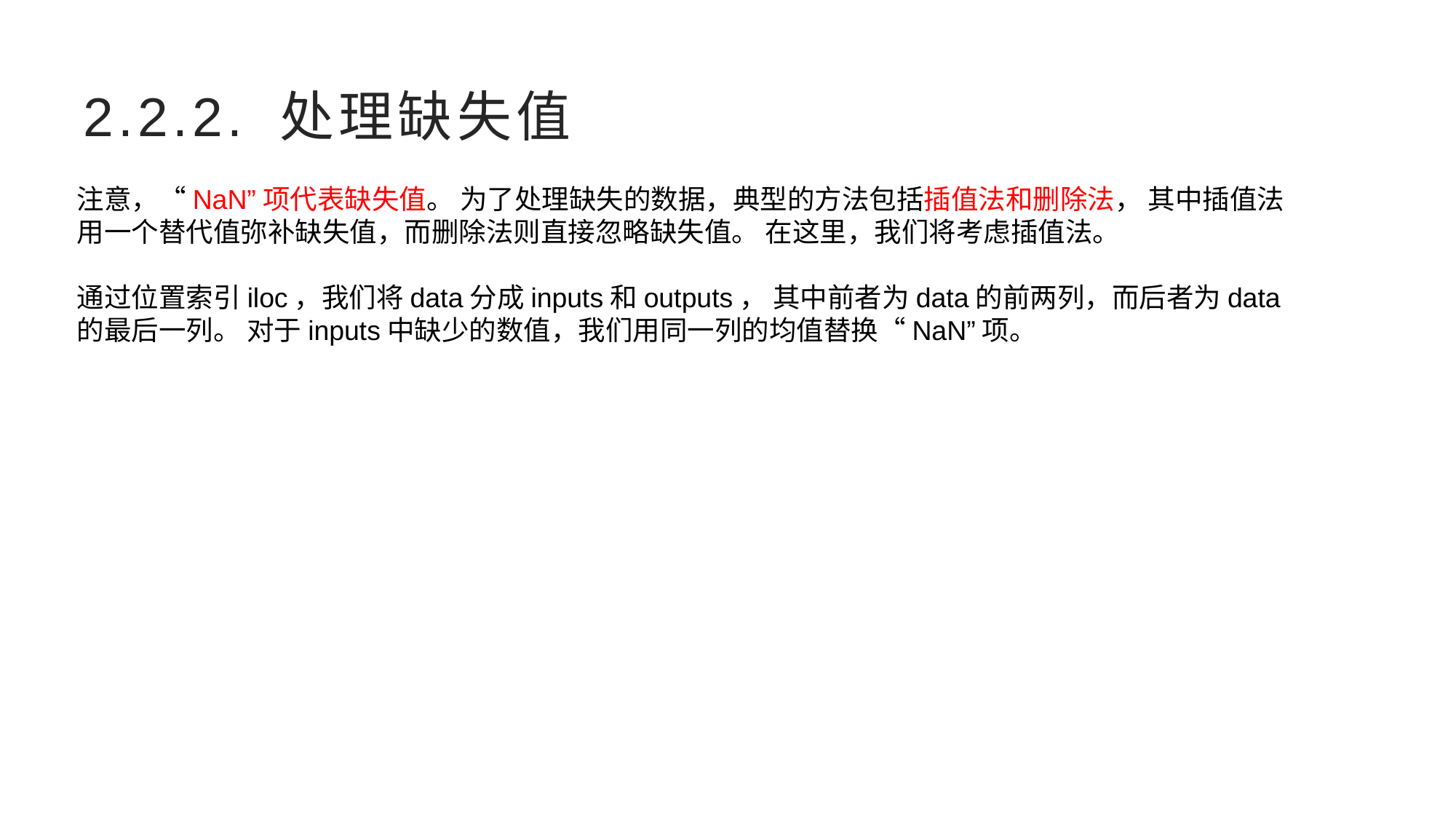

# 2.2.2. 处理缺失值
注意，“NaN”项代表缺失值。 为了处理缺失的数据，典型的方法包括插值法和删除法， 其中插值法用一个替代值弥补缺失值，而删除法则直接忽略缺失值。 在这里，我们将考虑插值法。

通过位置索引iloc，我们将data分成inputs和outputs， 其中前者为data的前两列，而后者为data的最后一列。 对于inputs中缺少的数值，我们用同一列的均值替换“NaN”项。